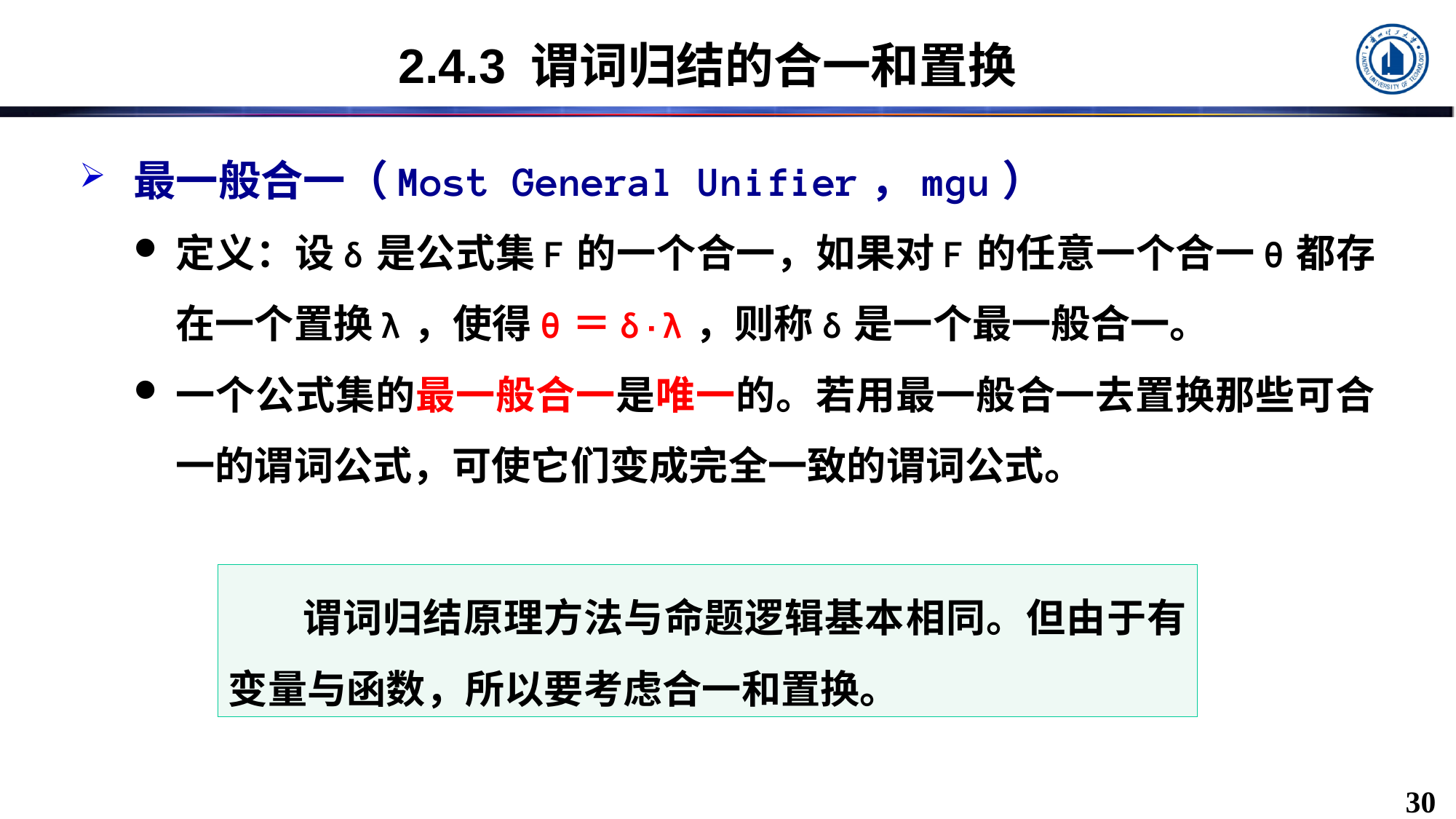

# 2.4.3 谓词归结的合一和置换
最一般合一（Most General Unifier，mgu）
定义：设δ是公式集F的一个合一，如果对F的任意一个合一θ都存在一个置换λ，使得θ＝δ·λ，则称δ是一个最一般合一。
一个公式集的最一般合一是唯一的。若用最一般合一去置换那些可合一的谓词公式，可使它们变成完全一致的谓词公式。

谓词归结原理方法与命题逻辑基本相同。但由于有变量与函数，所以要考虑合一和置换。
30